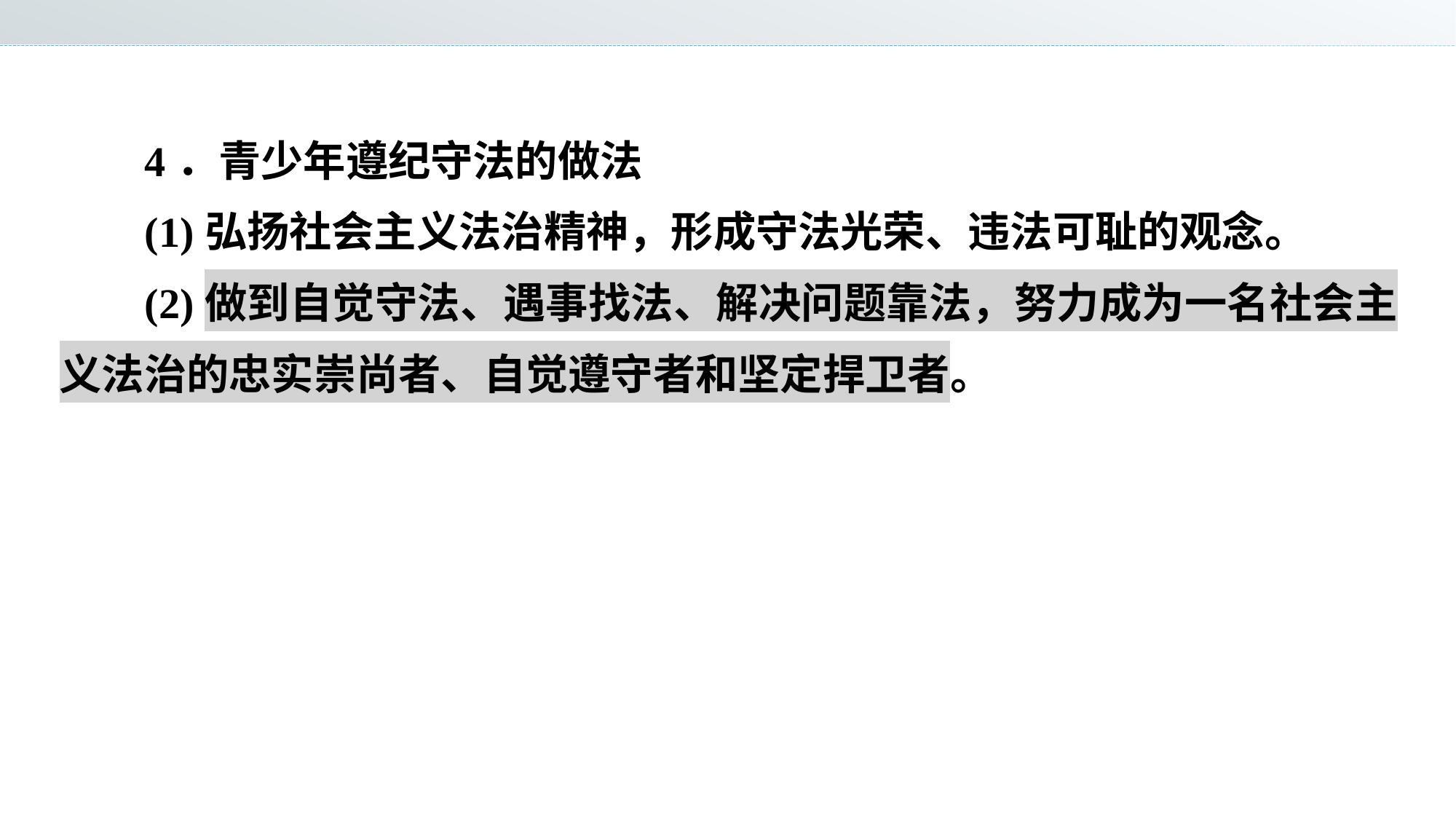

4．青少年遵纪守法的做法
(1)弘扬社会主义法治精神，形成守法光荣、违法可耻的观念。
(2)做到自觉守法、遇事找法、解决问题靠法，努力成为一名社会主义法治的忠实崇尚者、自觉遵守者和坚定捍卫者。